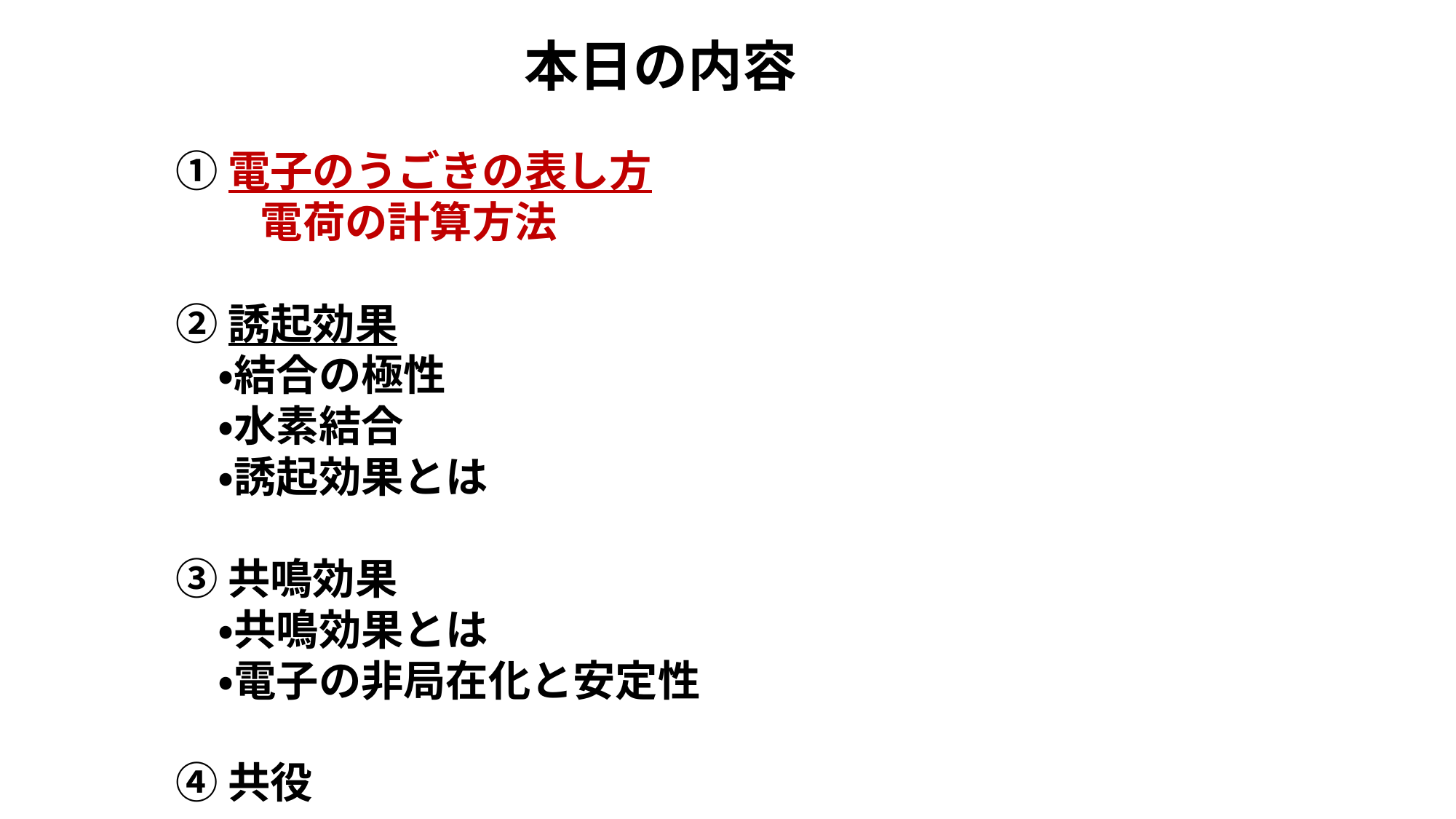

本日の内容
①電子のうごきの表し方
　　電荷の計算方法

②誘起効果
　・結合の極性
　・水素結合
　・誘起効果とは

③共鳴効果
　・共鳴効果とは
　・電子の非局在化と安定性

④共役